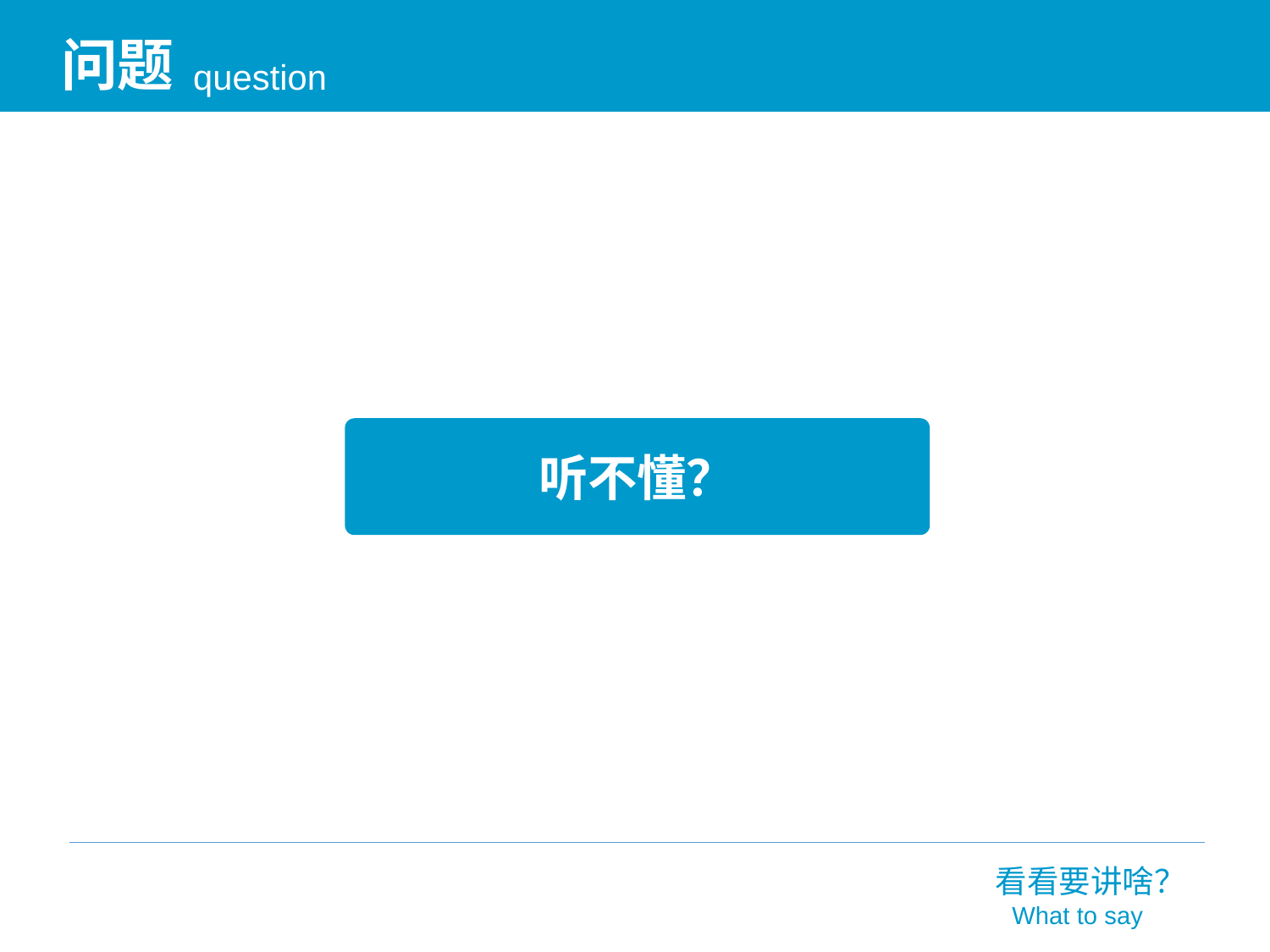

问题
question
听不懂？
看看要讲啥？
What to say